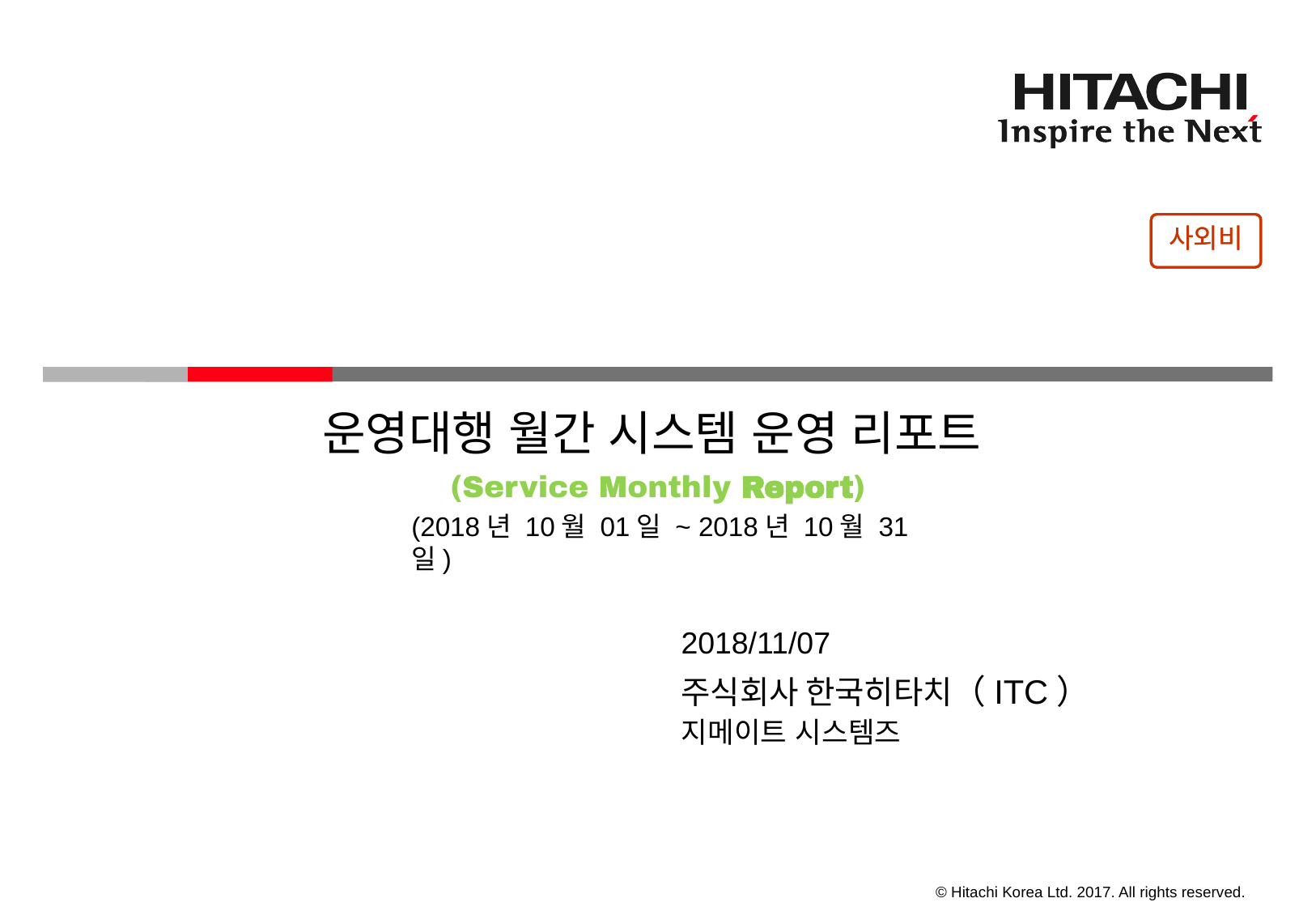

사외비

운영대행 월간 시스템 운영 리포트
(Service Monthly Report)
(2018년 10월 01일 ~ 2018년 10월 31일)
2018/11/07
주식회사 한국히타치（ITC）

지메이트 시스템즈
© Hitachi Korea Ltd. 2017. All rights reserved.